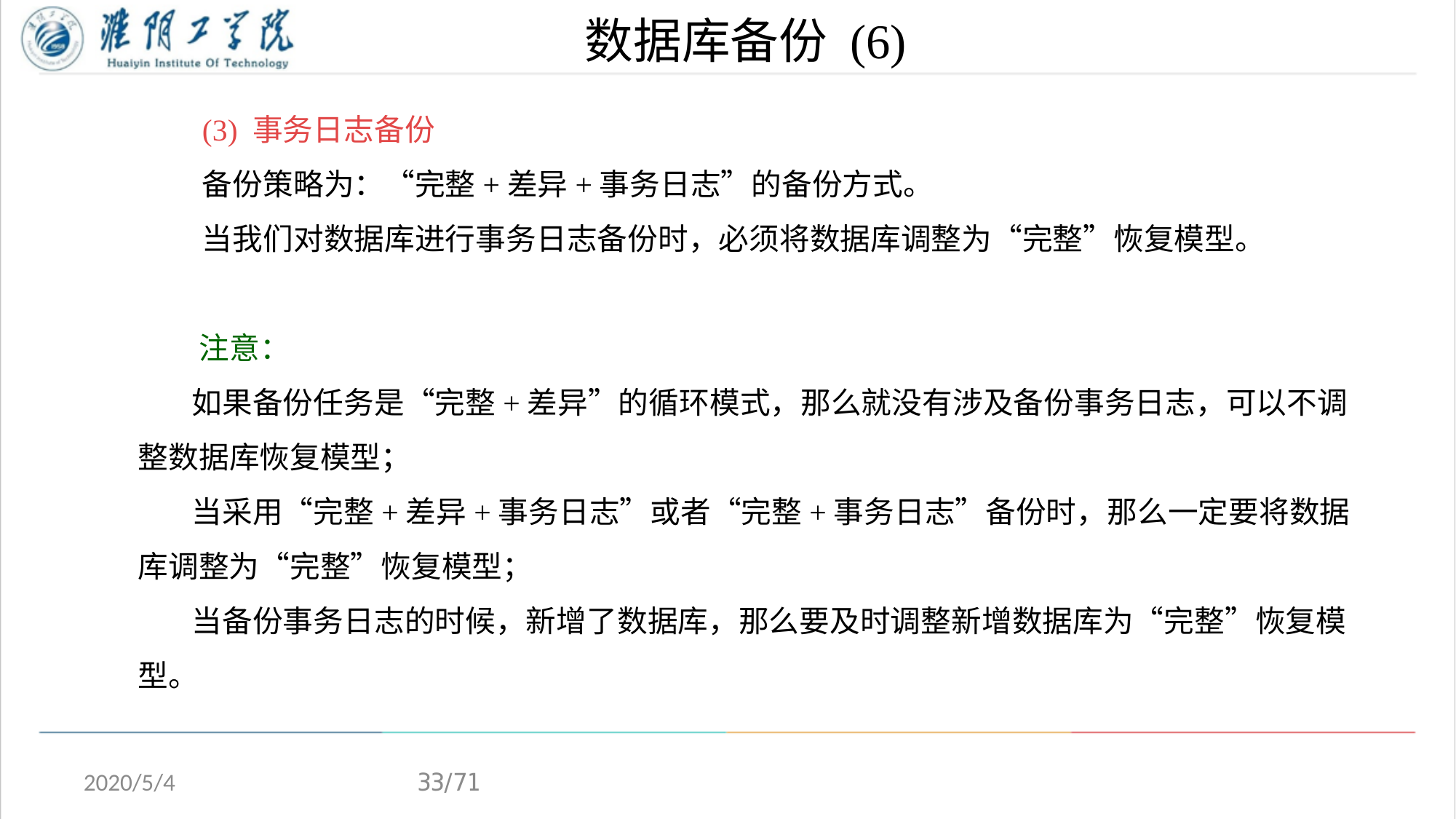

# 数据库备份 (6)
(3) 事务日志备份
备份策略为：“完整+差异+事务日志”的备份方式。
当我们对数据库进行事务日志备份时，必须将数据库调整为“完整”恢复模型。
        注意：
        如果备份任务是“完整+差异”的循环模式，那么就没有涉及备份事务日志，可以不调整数据库恢复模型；
        当采用“完整+差异+事务日志”或者“完整+事务日志”备份时，那么一定要将数据库调整为“完整”恢复模型；
        当备份事务日志的时候，新增了数据库，那么要及时调整新增数据库为“完整”恢复模型。
33/71
2020/5/4